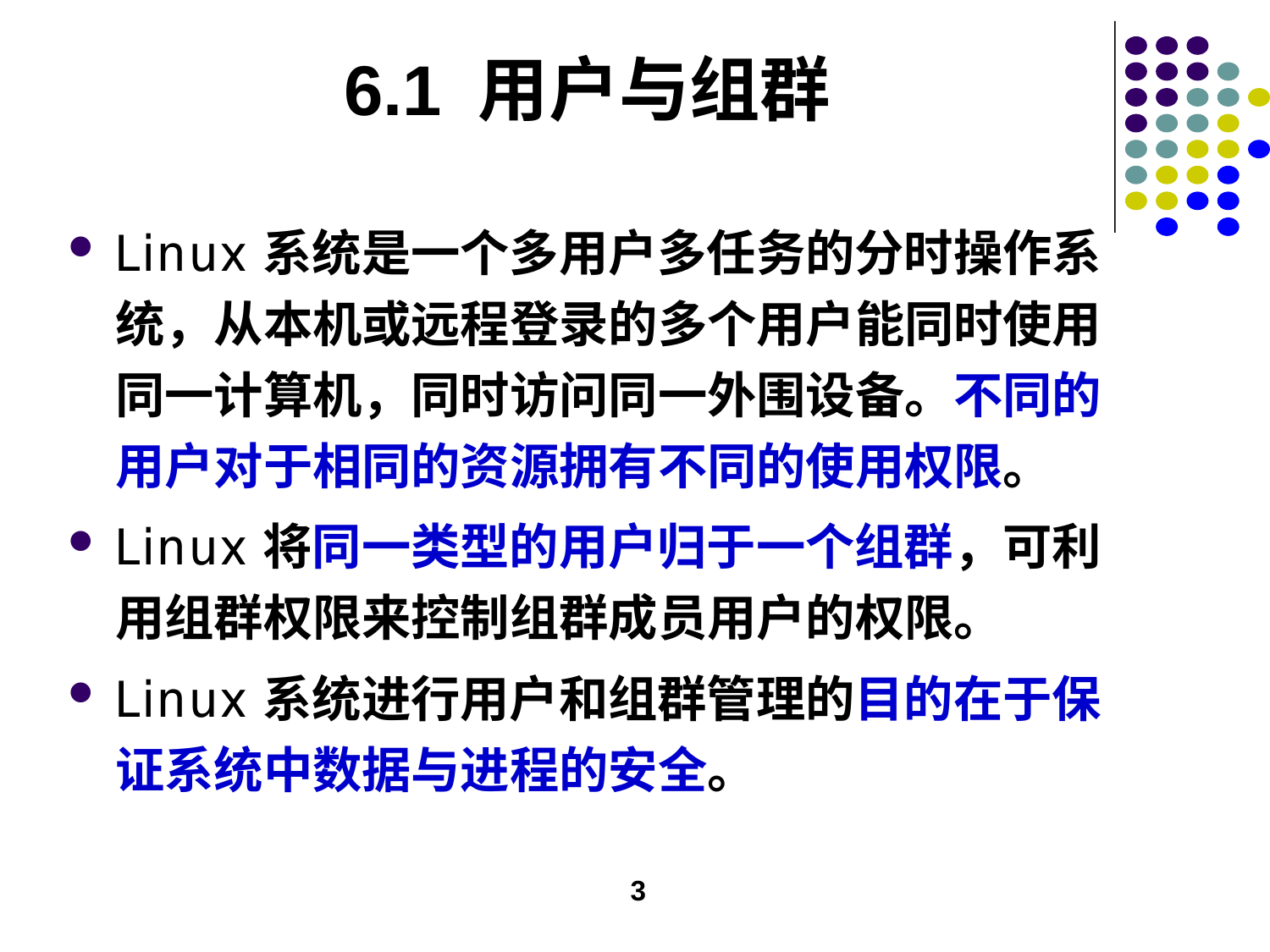

# 6.1 用户与组群
Linux系统是一个多用户多任务的分时操作系统，从本机或远程登录的多个用户能同时使用同一计算机，同时访问同一外围设备。不同的用户对于相同的资源拥有不同的使用权限。
Linux将同一类型的用户归于一个组群，可利用组群权限来控制组群成员用户的权限。
Linux系统进行用户和组群管理的目的在于保证系统中数据与进程的安全。
3